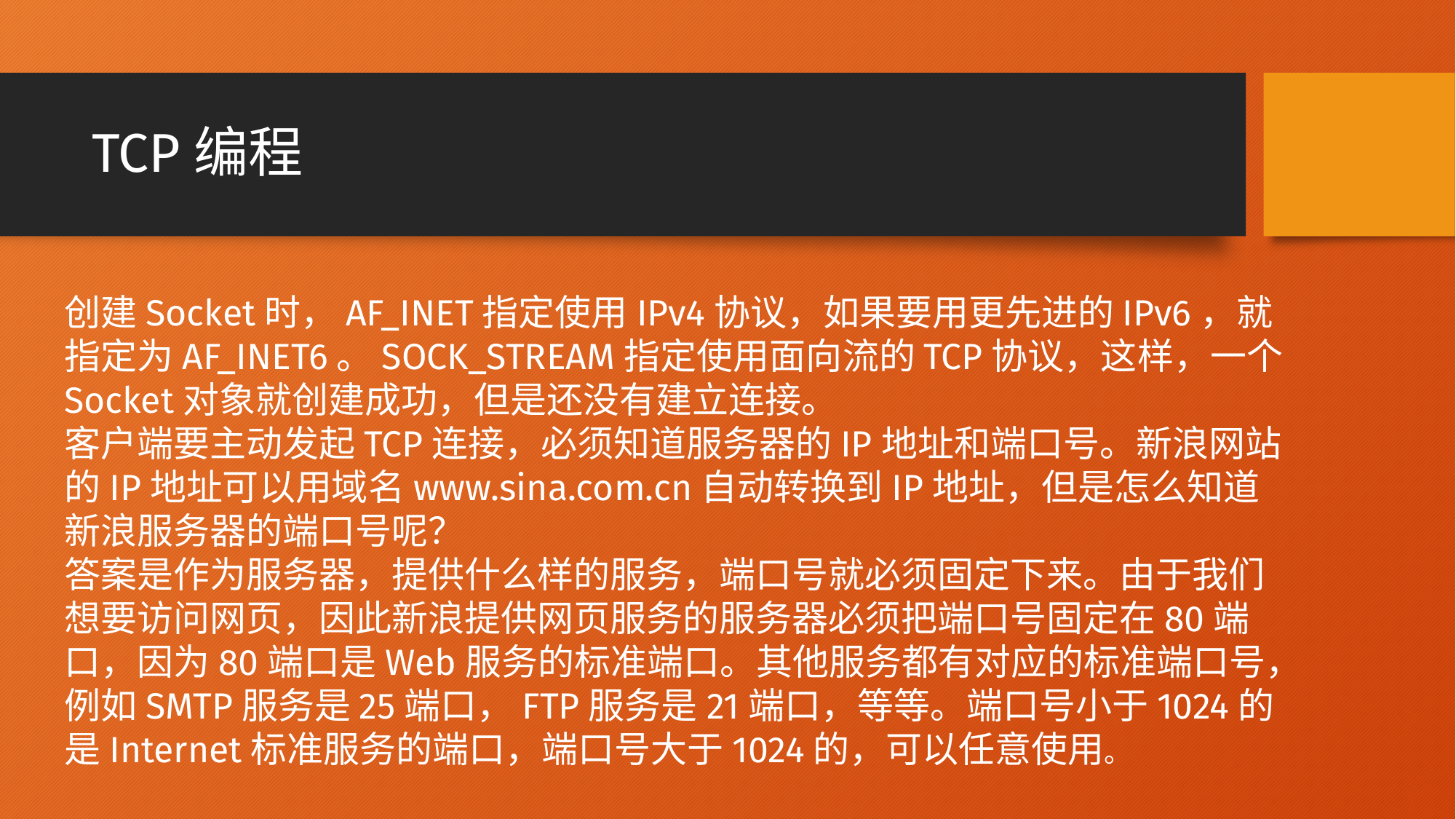

# TCP编程
创建Socket时，AF_INET指定使用IPv4协议，如果要用更先进的IPv6，就指定为AF_INET6。SOCK_STREAM指定使用面向流的TCP协议，这样，一个Socket对象就创建成功，但是还没有建立连接。
客户端要主动发起TCP连接，必须知道服务器的IP地址和端口号。新浪网站的IP地址可以用域名www.sina.com.cn自动转换到IP地址，但是怎么知道新浪服务器的端口号呢？
答案是作为服务器，提供什么样的服务，端口号就必须固定下来。由于我们想要访问网页，因此新浪提供网页服务的服务器必须把端口号固定在80端口，因为80端口是Web服务的标准端口。其他服务都有对应的标准端口号，例如SMTP服务是25端口，FTP服务是21端口，等等。端口号小于1024的是Internet标准服务的端口，端口号大于1024的，可以任意使用。